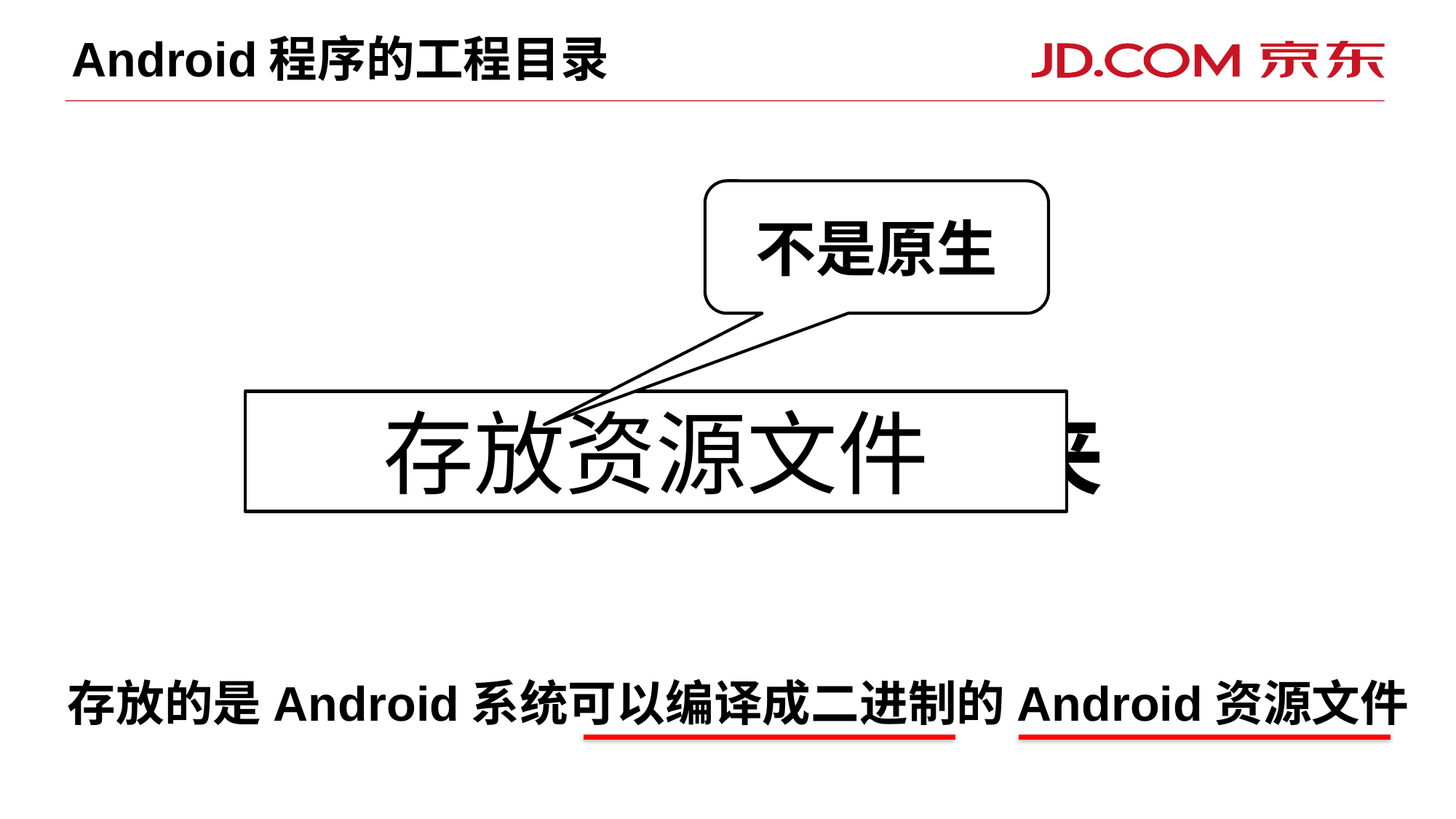

Android程序的工程目录
不是原生
res文件夹
存放资源文件
存放的是Android系统可以编译成二进制的Android资源文件